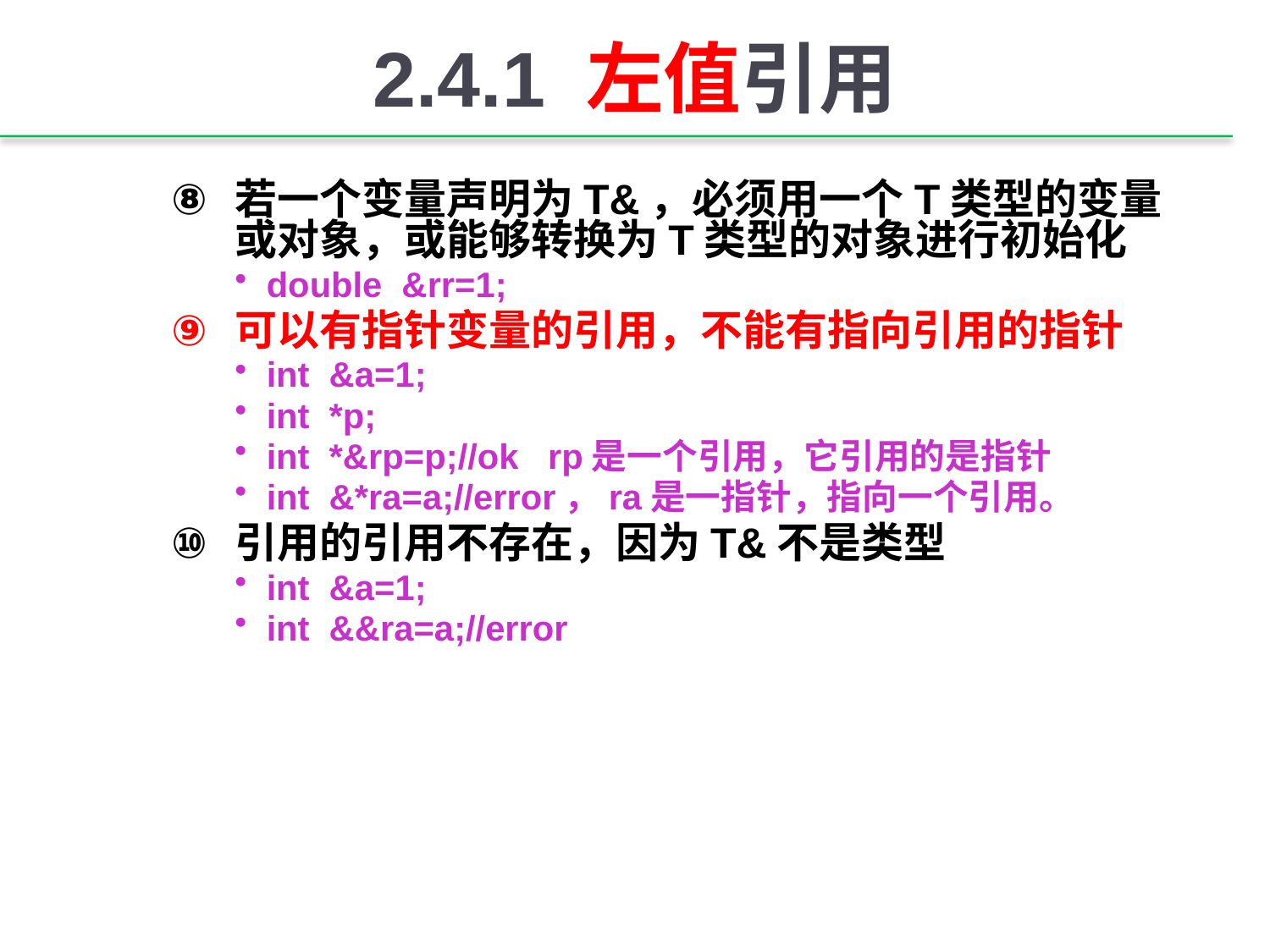

# 2.4.1 左值引用
若一个变量声明为T&，必须用一个T类型的变量或对象，或能够转换为T类型的对象进行初始化
double  &rr=1;
可以有指针变量的引用，不能有指向引用的指针
int  &a=1;
int  *p;
int  *&rp=p;//ok   rp是一个引用，它引用的是指针
int  &*ra=a;//error，ra是一指针，指向一个引用。
引用的引用不存在，因为T&不是类型
int  &a=1;
int  &&ra=a;//error